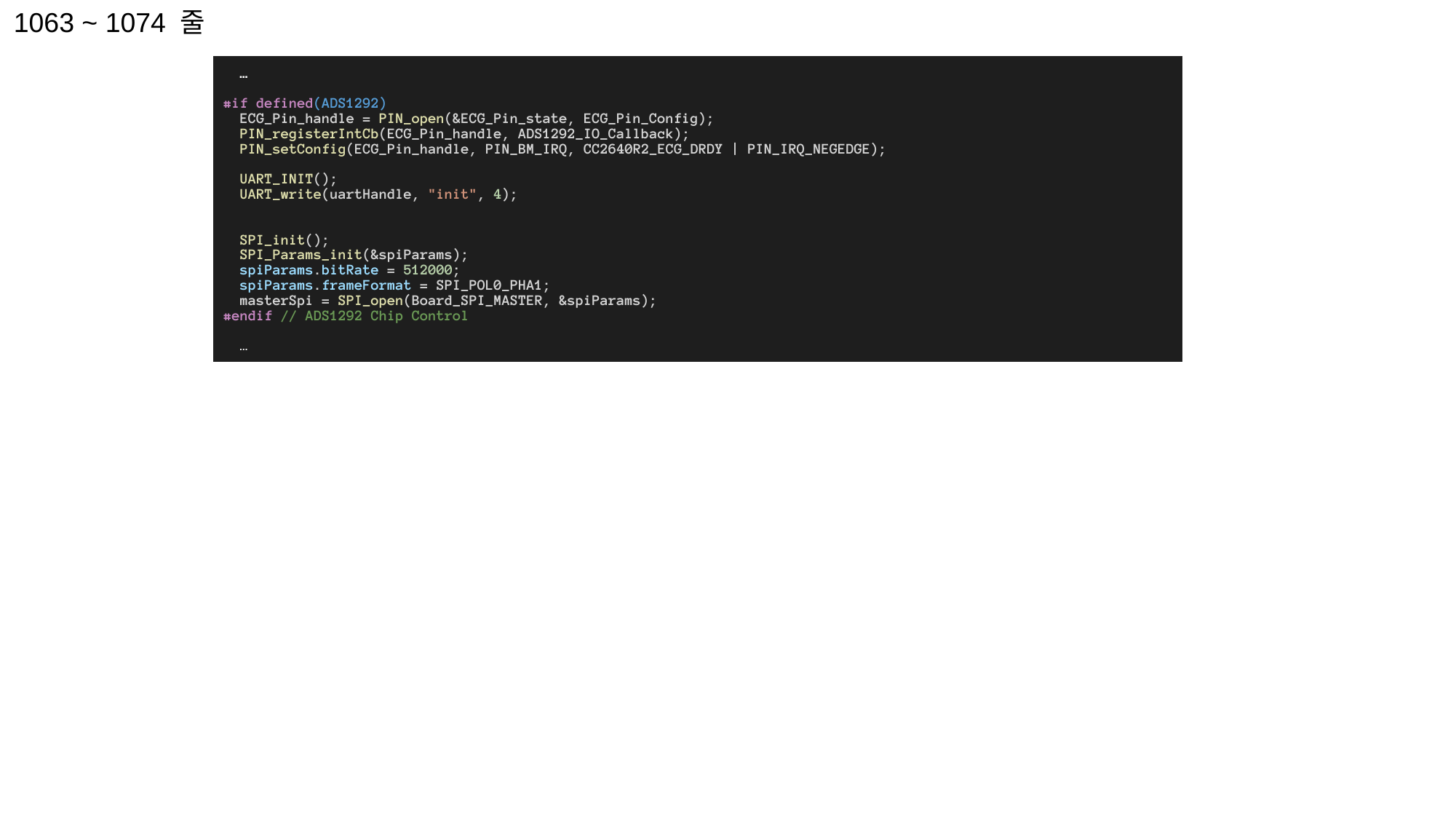

1063 ~ 1074 줄
| … #if defined(ADS1292)   ECG\_Pin\_handle = PIN\_open(&ECG\_Pin\_state, ECG\_Pin\_Config);   PIN\_registerIntCb(ECG\_Pin\_handle, ADS1292\_IO\_Callback);    PIN\_setConfig(ECG\_Pin\_handle, PIN\_BM\_IRQ, CC2640R2\_ECG\_DRDY | PIN\_IRQ\_NEGEDGE);        UART\_INIT();   UART\_write(uartHandle, "init", 4);   SPI\_init();   SPI\_Params\_init(&spiParams);   spiParams.bitRate = 512000;   spiParams.frameFormat = SPI\_POL0\_PHA1;   masterSpi = SPI\_open(Board\_SPI\_MASTER, &spiParams); #endif // ADS1292 Chip Control … |
| --- |